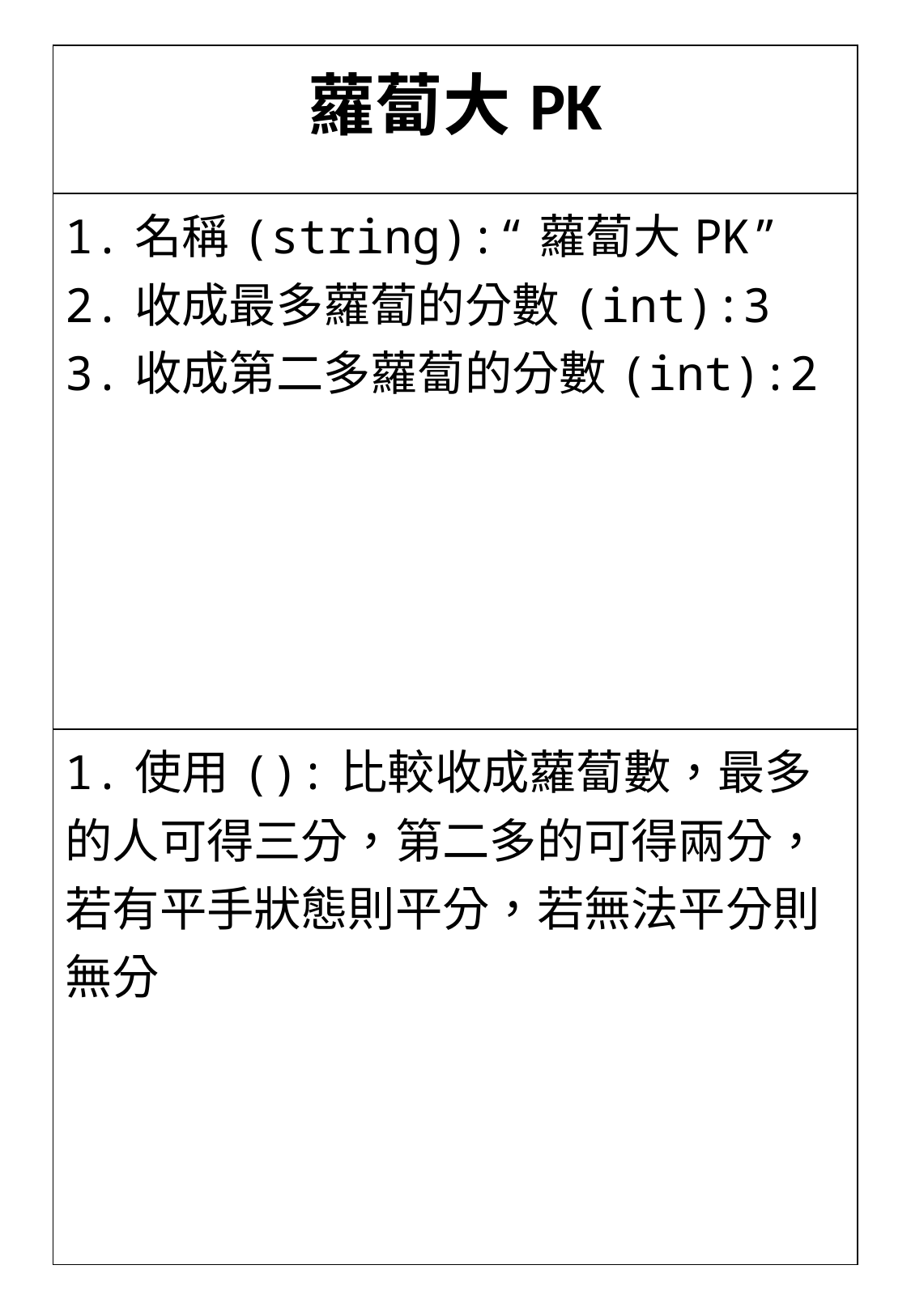

| 蘿蔔大PK |
| --- |
| 1.名稱(string):“蘿蔔大PK” 2.收成最多蘿蔔的分數(int):3 3.收成第二多蘿蔔的分數(int):2 |
| 1.使用():比較收成蘿蔔數，最多的人可得三分，第二多的可得兩分，若有平手狀態則平分，若無法平分則無分 |